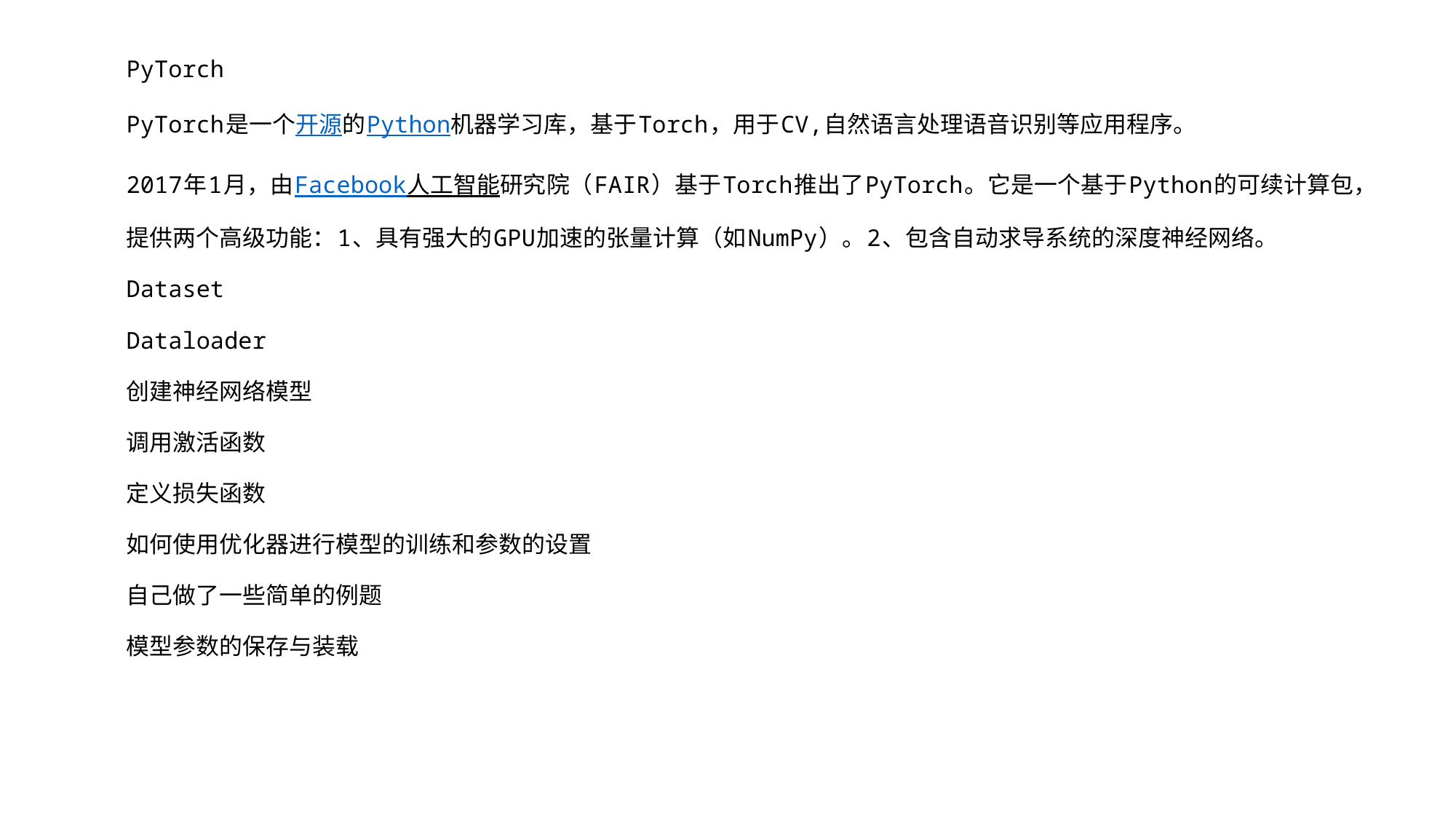

PyTorch
PyTorch是一个开源的Python机器学习库，基于Torch，用于CV,自然语言处理语音识别等应用程序。
2017年1月，由Facebook人工智能研究院（FAIR）基于Torch推出了PyTorch。它是一个基于Python的可续计算包，提供两个高级功能：1、具有强大的GPU加速的张量计算（如NumPy）。2、包含自动求导系统的深度神经网络。
Dataset
Dataloader
创建神经网络模型
调用激活函数
定义损失函数
如何使用优化器进行模型的训练和参数的设置
自己做了一些简单的例题
模型参数的保存与装载